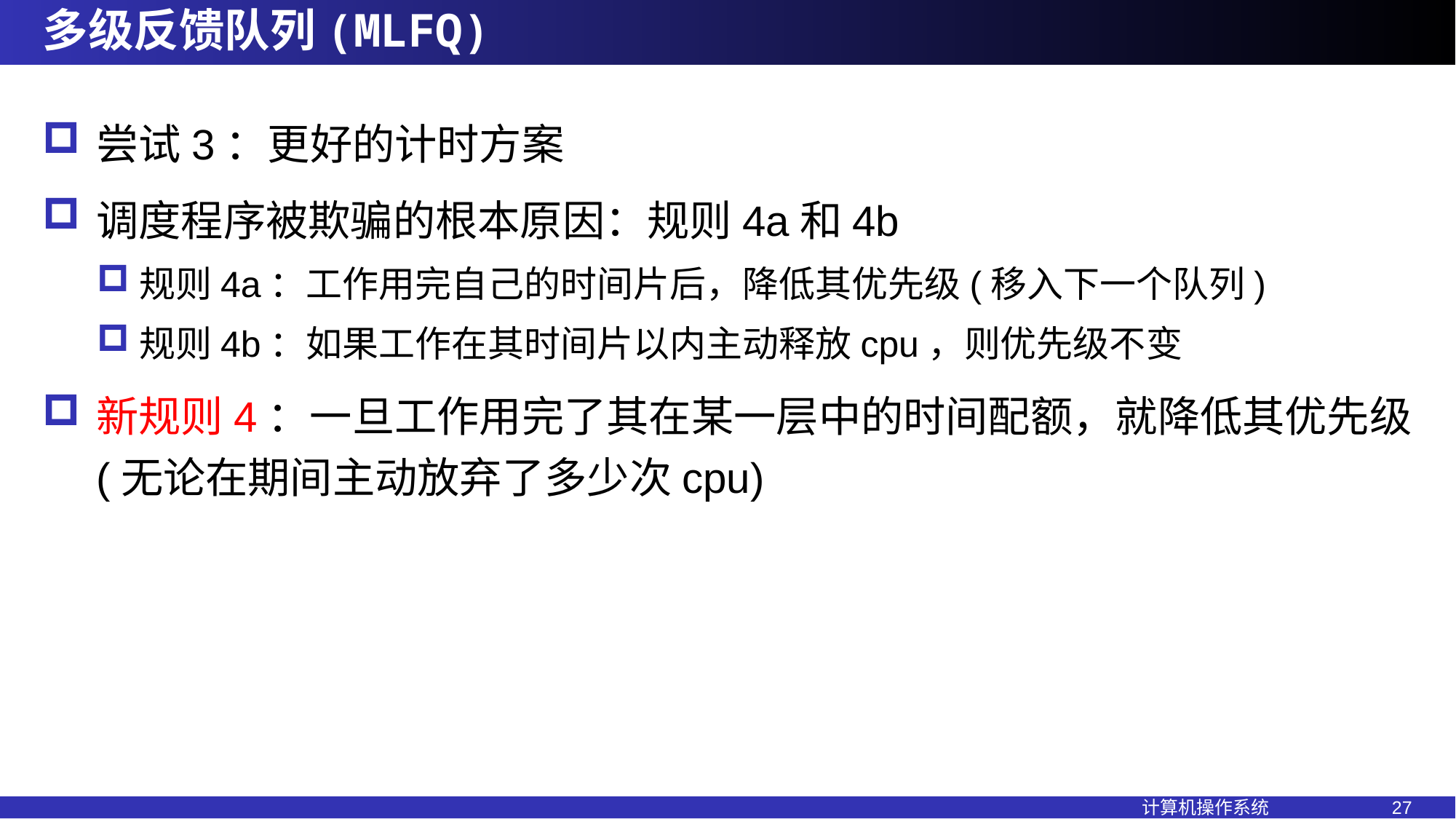

# 多级反馈队列(MLFQ)
尝试3：更好的计时方案
调度程序被欺骗的根本原因：规则4a和4b
规则4a：工作用完自己的时间片后，降低其优先级(移入下一个队列)
规则4b：如果工作在其时间片以内主动释放cpu，则优先级不变
新规则4：一旦工作用完了其在某一层中的时间配额，就降低其优先级(无论在期间主动放弃了多少次cpu)

计算机操作系统                     27